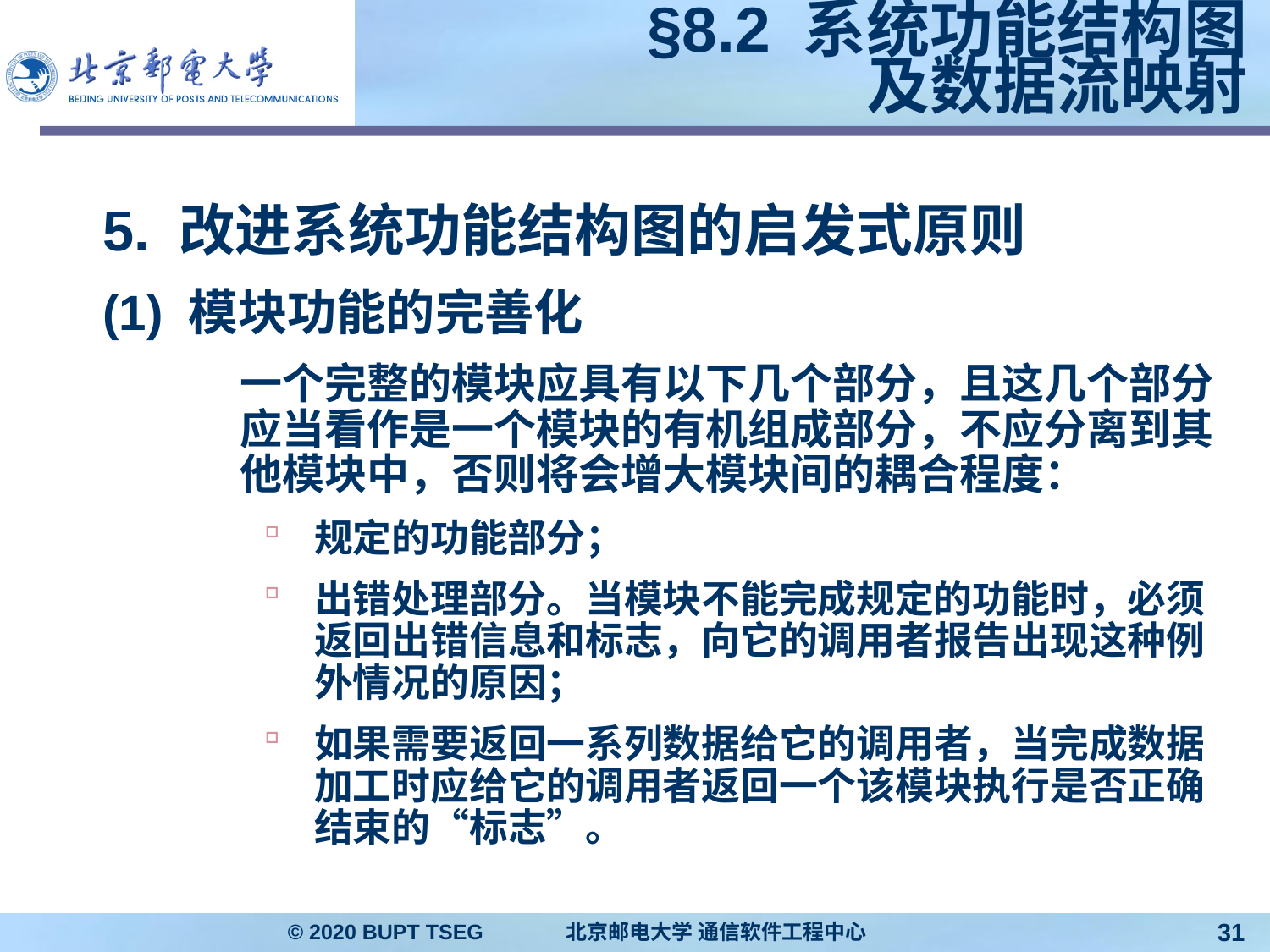

# §8.2 系统功能结构图 及数据流映射
5. 改进系统功能结构图的启发式原则
(1) 模块功能的完善化
	一个完整的模块应具有以下几个部分，且这几个部分应当看作是一个模块的有机组成部分，不应分离到其他模块中，否则将会增大模块间的耦合程度：
规定的功能部分；
出错处理部分。当模块不能完成规定的功能时，必须返回出错信息和标志，向它的调用者报告出现这种例外情况的原因；
如果需要返回一系列数据给它的调用者，当完成数据加工时应给它的调用者返回一个该模块执行是否正确结束的“标志”。
© 2020 BUPT TSEG             北京邮电大学 通信软件工程中心